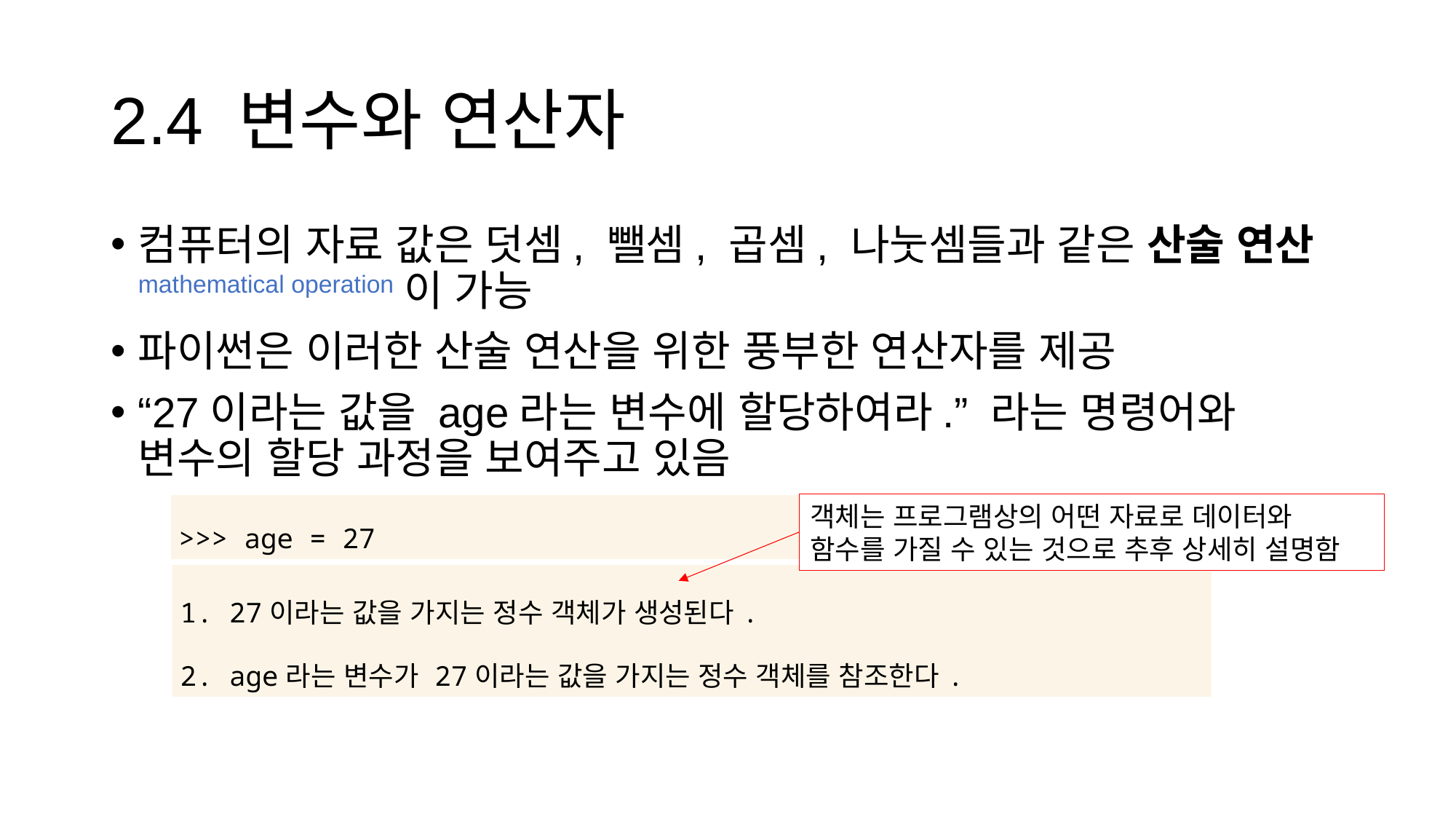

# 2.4 변수와 연산자
컴퓨터의 자료 값은 덧셈, 뺄셈, 곱셈, 나눗셈들과 같은 산술 연산mathematical operation이 가능
파이썬은 이러한 산술 연산을 위한 풍부한 연산자를 제공
“27이라는 값을 age라는 변수에 할당하여라.” 라는 명령어와 변수의 할당 과정을 보여주고 있음

객체는 프로그램상의 어떤 자료로 데이터와 함수를 가질 수 있는 것으로 추후 상세히 설명함
| >>> age = 27 |
| --- |
| 1. 27이라는 값을 가지는 정수 객체가 생성된다. 2. age라는 변수가 27이라는 값을 가지는 정수 객체를 참조한다. |
| --- |